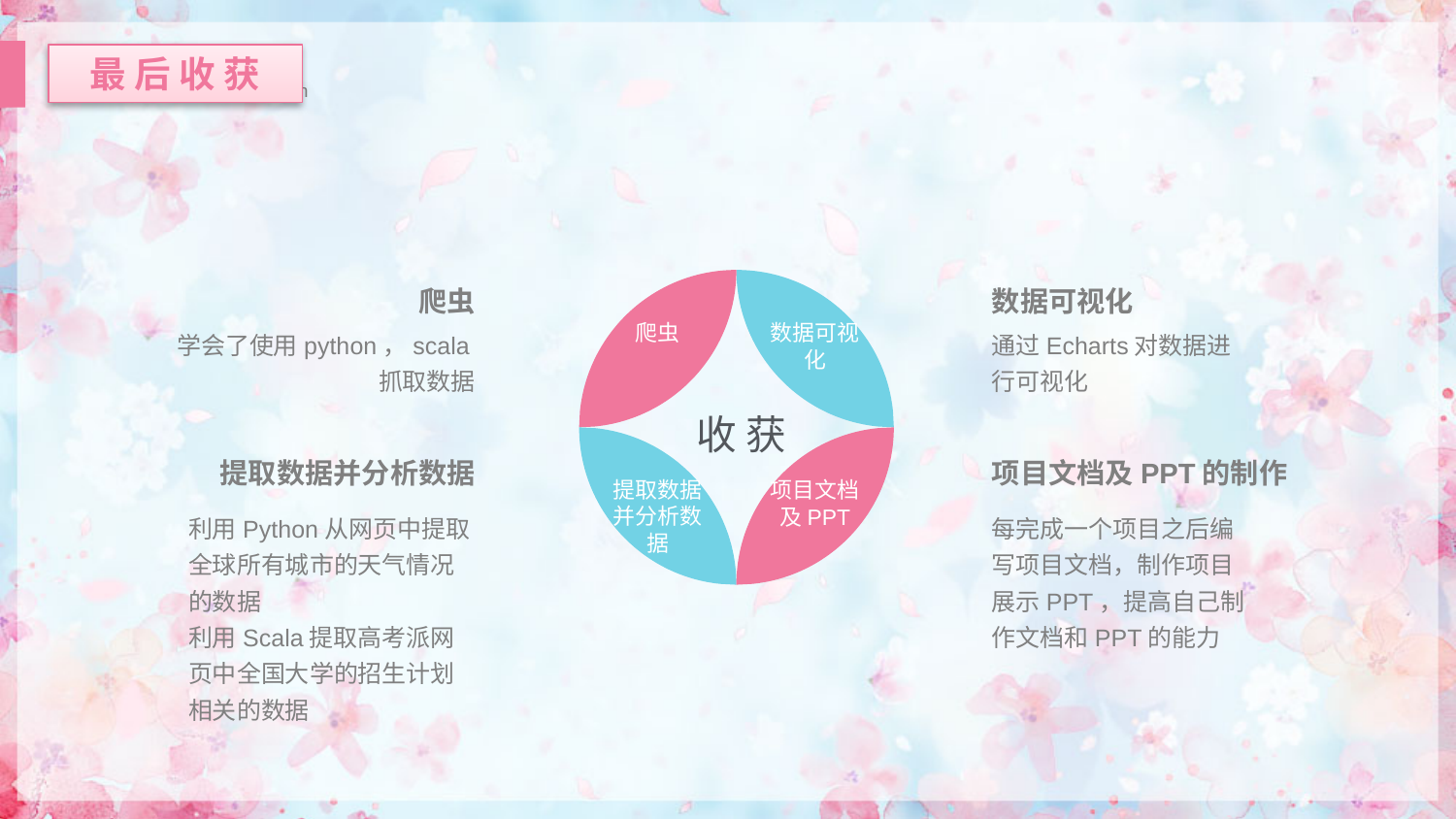

最 后 收 获
爬虫

数据可视化
爬虫
数据可视化
学会了使用python，scala抓取数据
通过Echarts对数据进行可视化
收 获

提取数据并分析数据
项目文档及PPT的制作
提取数据并分析数据
项目文档及PPT
每完成一个项目之后编写项目文档，制作项目展示PPT，提高自己制作文档和PPT的能力
利用Python从网页中提取全球所有城市的天气情况的数据
利用Scala提取高考派网页中全国大学的招生计划相关的数据